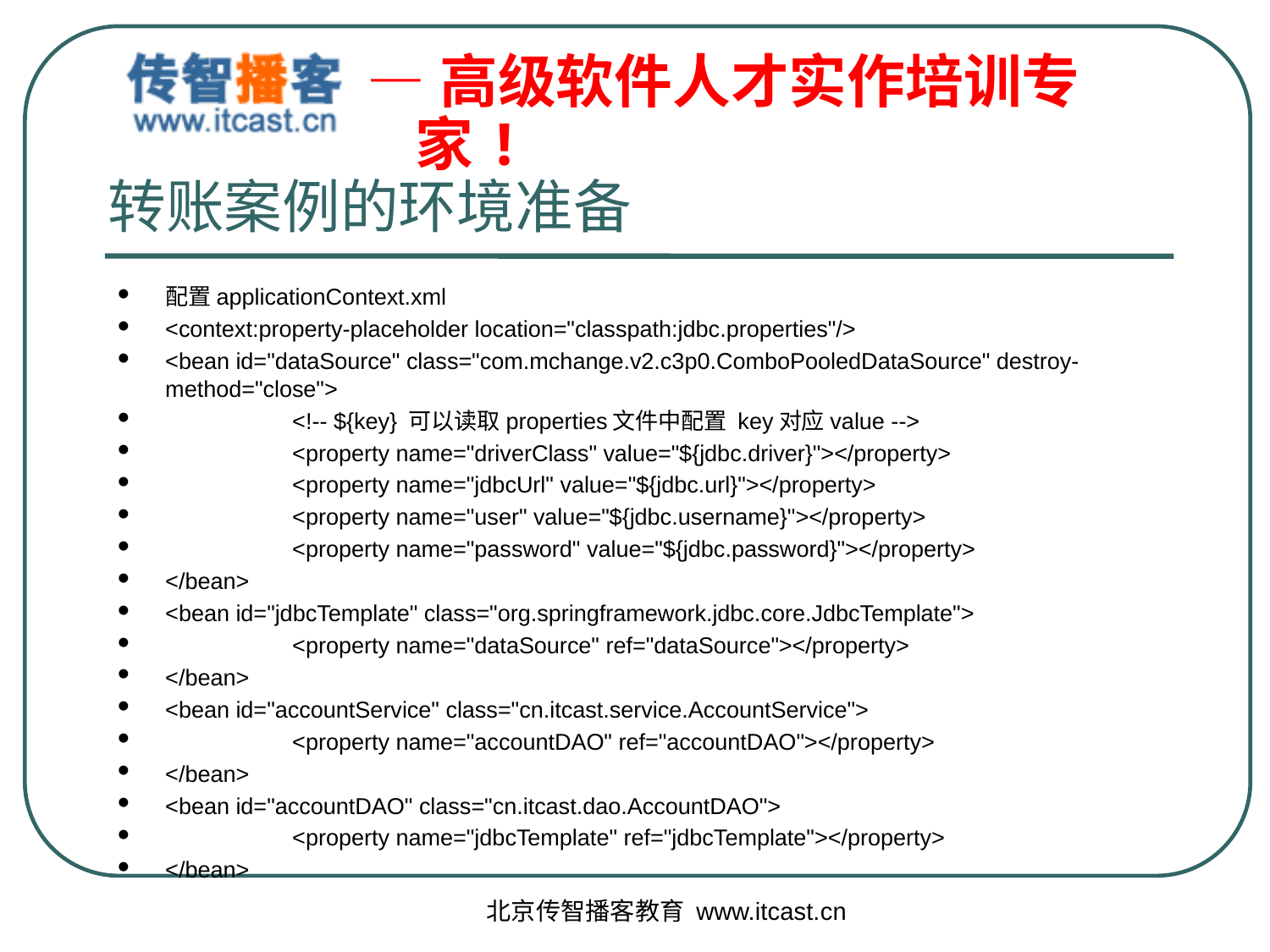

# 转账案例的环境准备
配置applicationContext.xml
<context:property-placeholder location="classpath:jdbc.properties"/>
<bean id="dataSource" class="com.mchange.v2.c3p0.ComboPooledDataSource" destroy-method="close">
	<!-- ${key} 可以读取properties文件中配置 key对应value -->
	<property name="driverClass" value="${jdbc.driver}"></property>
	<property name="jdbcUrl" value="${jdbc.url}"></property>
	<property name="user" value="${jdbc.username}"></property>
	<property name="password" value="${jdbc.password}"></property>
</bean>
<bean id="jdbcTemplate" class="org.springframework.jdbc.core.JdbcTemplate">
	<property name="dataSource" ref="dataSource"></property>
</bean>
<bean id="accountService" class="cn.itcast.service.AccountService">
	<property name="accountDAO" ref="accountDAO"></property>
</bean>
<bean id="accountDAO" class="cn.itcast.dao.AccountDAO">
	<property name="jdbcTemplate" ref="jdbcTemplate"></property>
</bean>
北京传智播客教育 www.itcast.cn